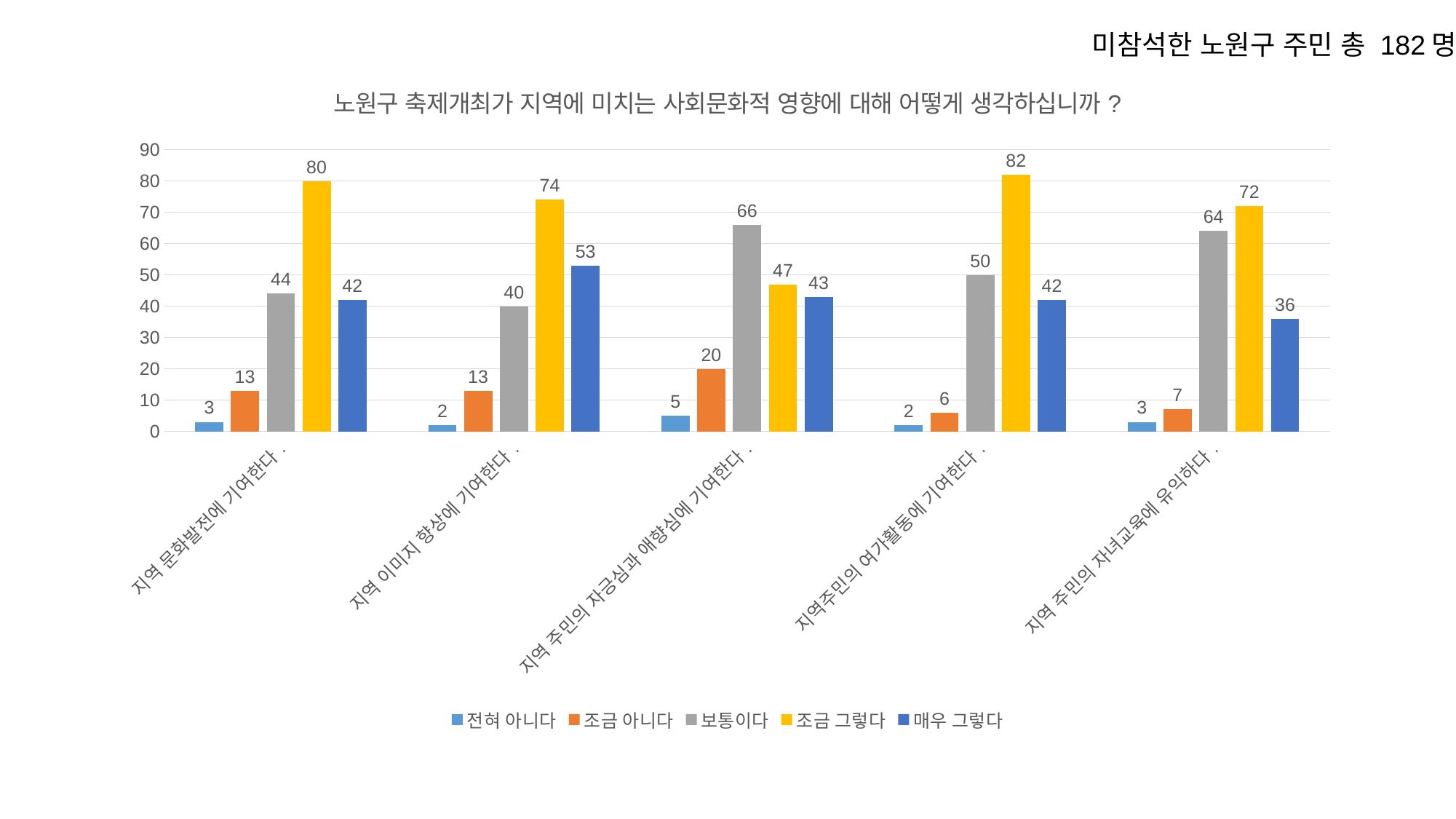

미참석한 노원구 주민 총 182명

### Chart: 노원구 축제개최가 지역에 미치는 사회문화적 영향에 대해 어떻게 생각하십니까?

| Category | 전혀 아니다 | 조금 아니다 | 보통이다 | 조금 그렇다 | 매우 그렇다 |
|---|---|---|---|---|---|
| 지역 문화발전에 기여한다. | 3.0 | 13.0 | 44.0 | 80.0 | 42.0 |
| 지역 이미지 향상에 기여한다. | 2.0 | 13.0 | 40.0 | 74.0 | 53.0 |
| 지역 주민의 자긍심과 애향심에 기여한다. | 5.0 | 20.0 | 66.0 | 47.0 | 43.0 |
| 지역주민의 여가활동에 기여한다. | 2.0 | 6.0 | 50.0 | 82.0 | 42.0 |
| 지역 주민의 자녀교육에 유익하다. | 3.0 | 7.0 | 64.0 | 72.0 | 36.0 |